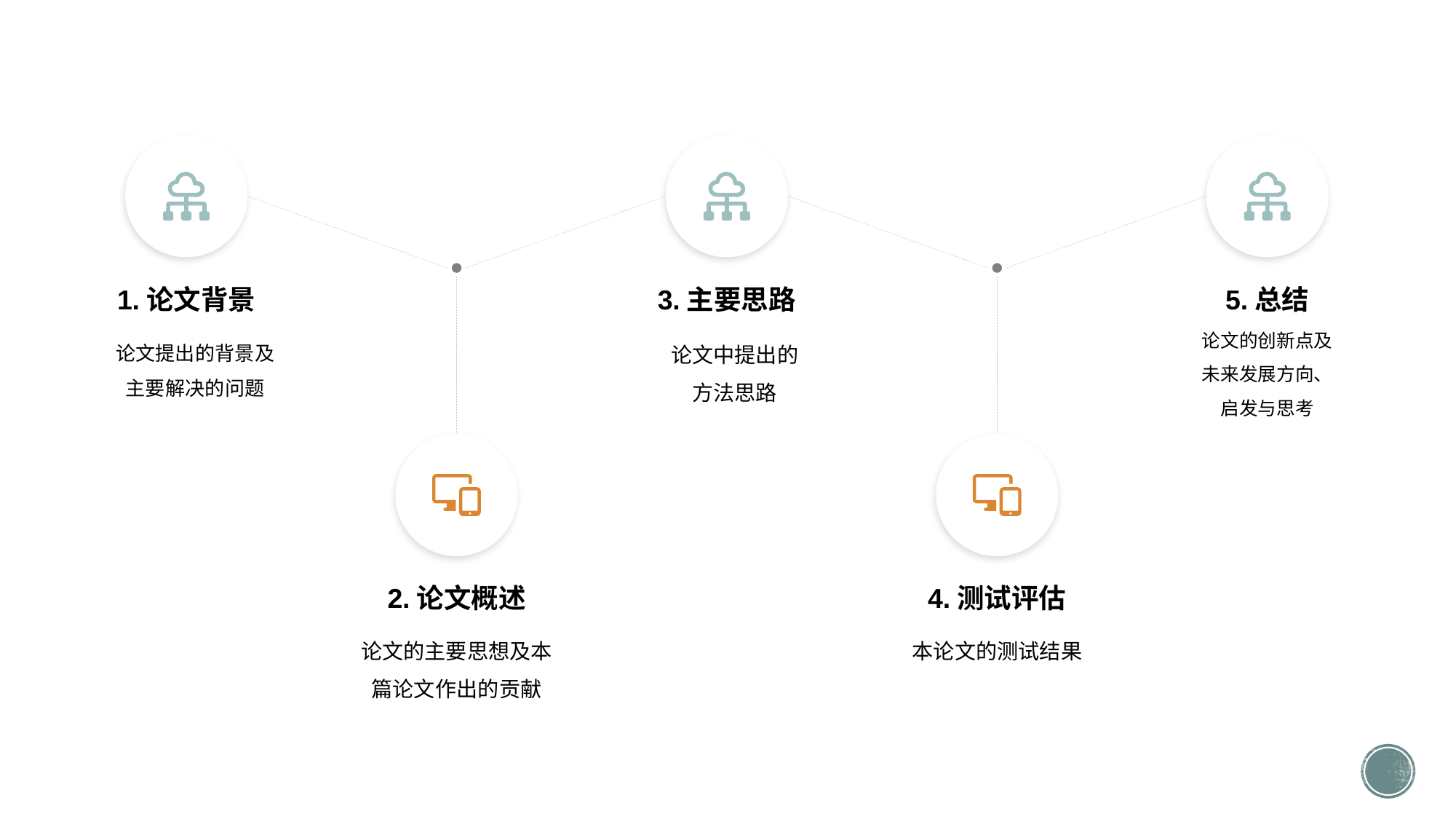

1.论文背景
论文提出的背景及
主要解决的问题
3.主要思路
论文中提出的方法思路
5.总结
论文的创新点及未来发展方向、启发与思考

2.论文概述
论文的主要思想及本篇论文作出的贡献
4.测试评估
本论文的测试结果